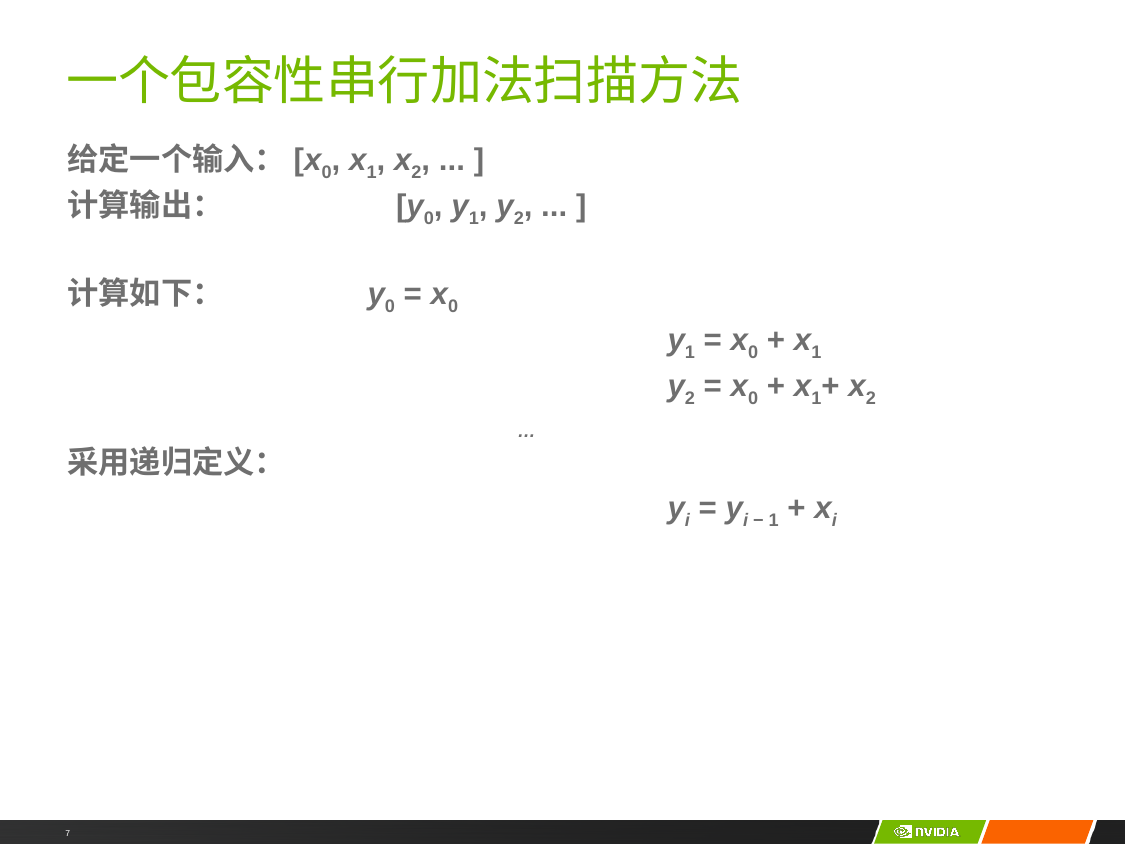

# 一个包容性串行加法扫描方法
给定一个输入：[x0, x1, x2, ... ]
计算输出：	   [y0, y1, y2, ... ]

计算如下：	y0 = x0
				y1 = x0 + x1
				y2 = x0 + x1+ x2
			…
采用递归定义：
				yi = yi − 1 + xi
7